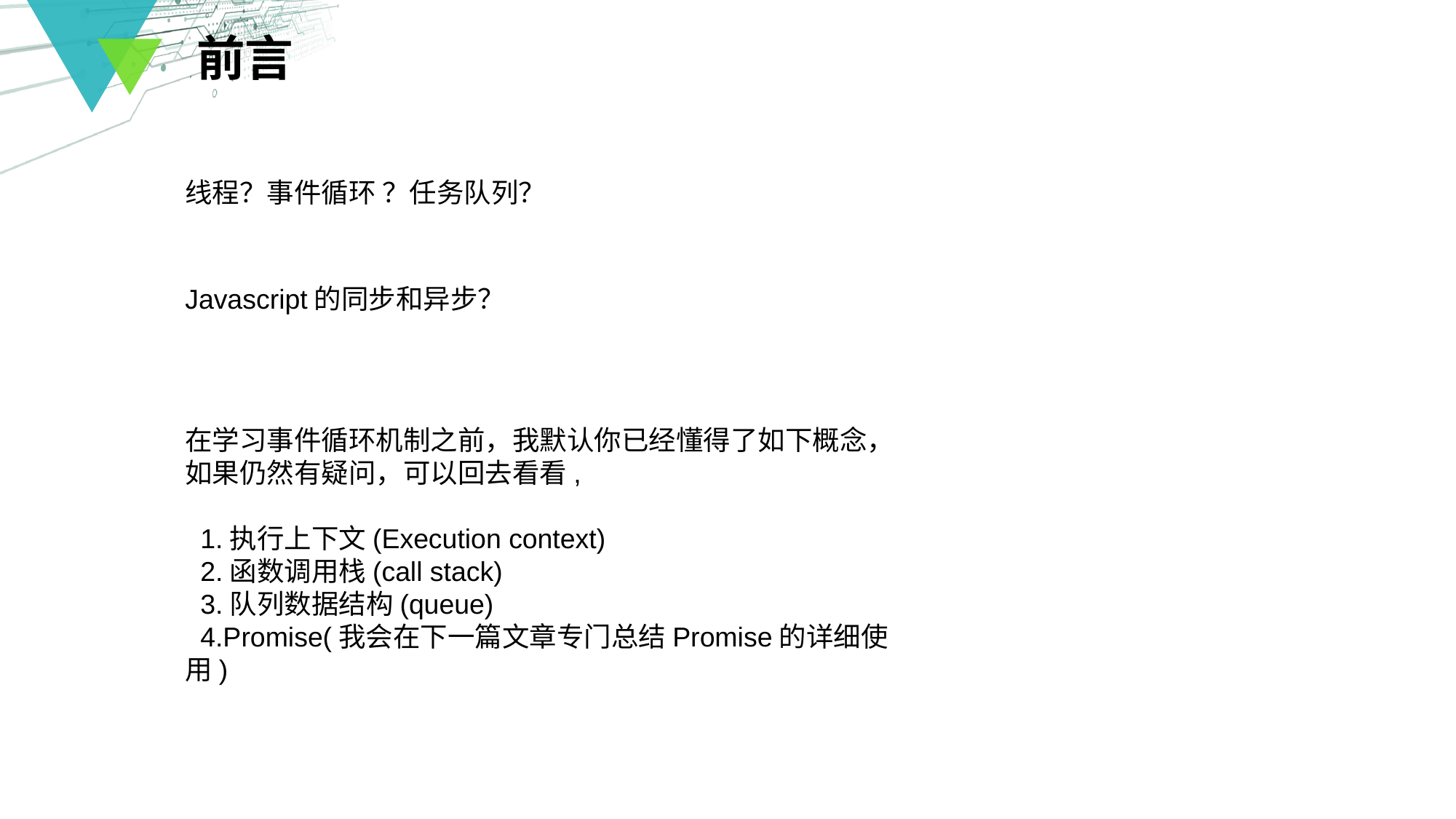

前言
线程？事件循环 ？任务队列？
Javascript的同步和异步？
在学习事件循环机制之前，我默认你已经懂得了如下概念，
如果仍然有疑问，可以回去看看,

  1.执行上下文(Execution context)
  2.函数调用栈(call stack)
  3.队列数据结构(queue)
  4.Promise(我会在下一篇文章专门总结Promise的详细使用)